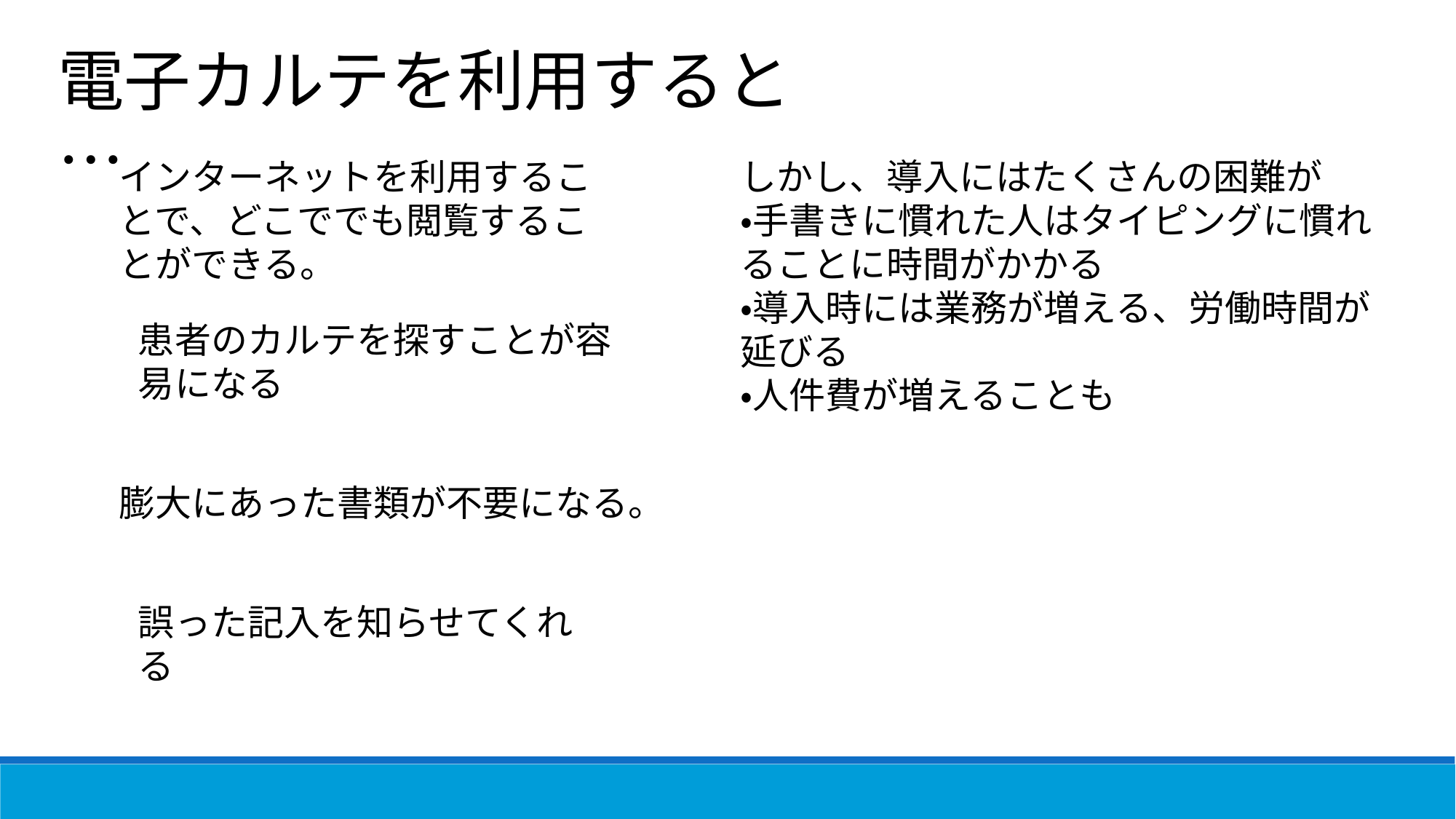

電子カルテを利用すると…
インターネットを利用することで、どこででも閲覧することができる。
しかし、導入にはたくさんの困難が
・手書きに慣れた人はタイピングに慣れることに時間がかかる
・導入時には業務が増える、労働時間が延びる
・人件費が増えることも
患者のカルテを探すことが容易になる
膨大にあった書類が不要になる。
誤った記入を知らせてくれる